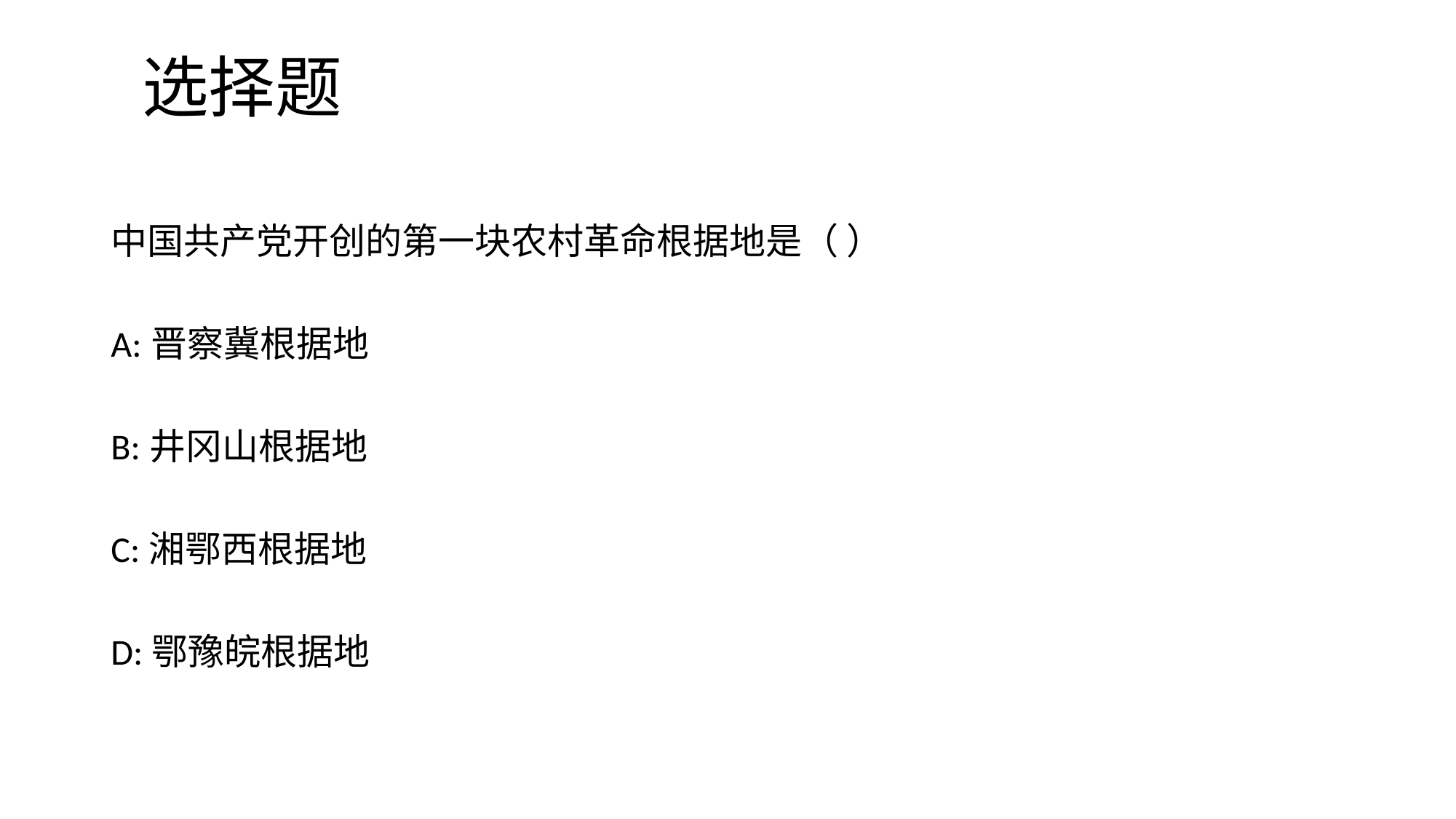

# 选择题
中国共产党开创的第一块农村革命根据地是（ ）
A:晋察冀根据地
B:井冈山根据地
C:湘鄂西根据地
D:鄂豫皖根据地